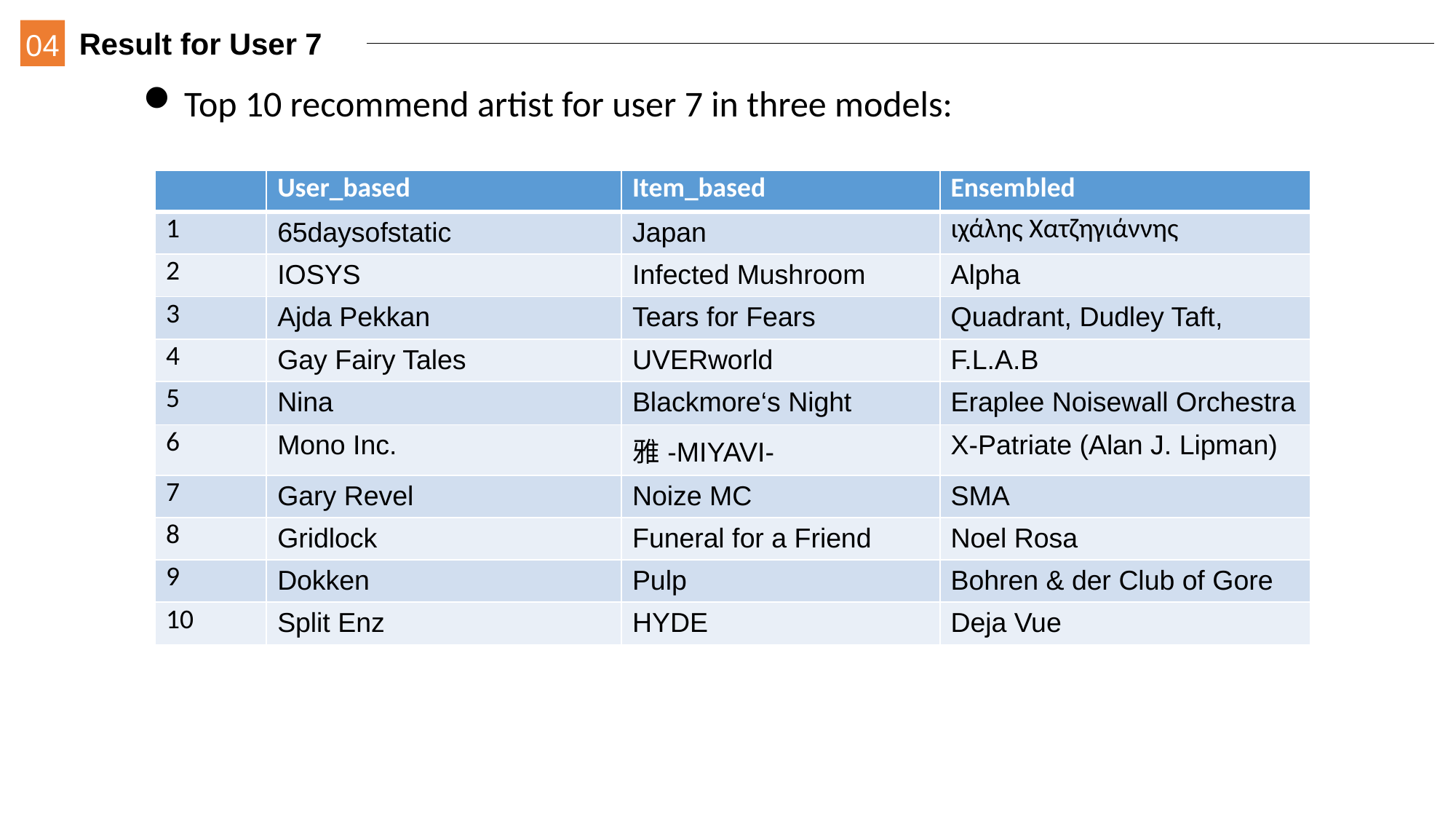

03
04
Result for User 7
04

Top 10 recommend artist for user 7 in three models:

|  | User\_based | Item\_based | Ensembled |
| --- | --- | --- | --- |
| 1 | 65daysofstatic | Japan | ιχάλης Χατζηγιάννης |
| 2 | IOSYS | Infected Mushroom | Alpha |
| 3 | Ajda Pekkan | Tears for Fears | Quadrant, Dudley Taft, |
| 4 | Gay Fairy Tales | UVERworld | F.L.A.B |
| 5 | Nina | Blackmore‘s Night | Eraplee Noisewall Orchestra |
| 6 | Mono Inc. | 雅-MIYAVI- | X-Patriate (Alan J. Lipman) |
| 7 | Gary Revel | Noize MC | SMA |
| 8 | Gridlock | Funeral for a Friend | Noel Rosa |
| 9 | Dokken | Pulp | Bohren & der Club of Gore |
| 10 | Split Enz | HYDE | Deja Vue |